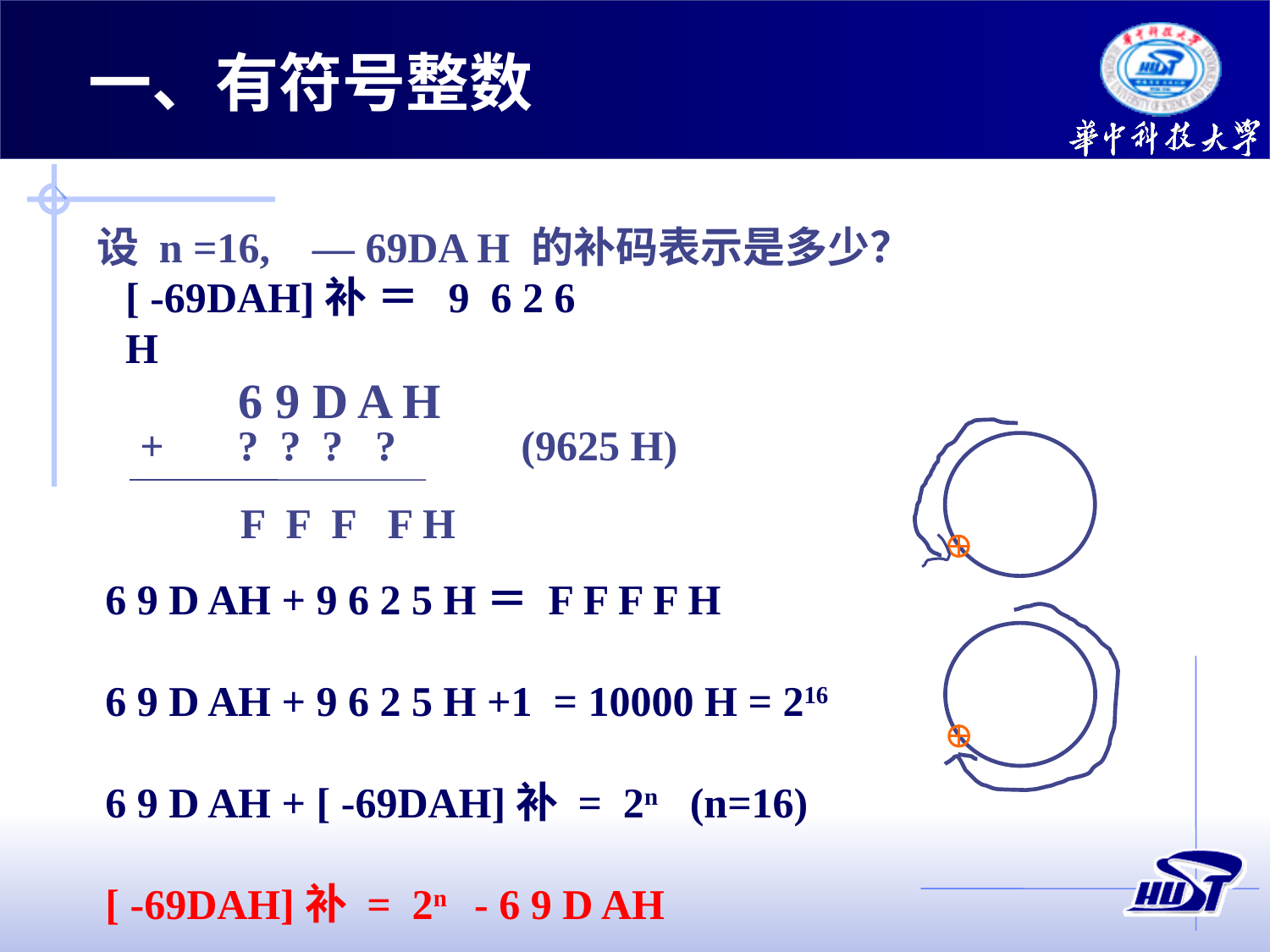

一、有符号整数
设 n =16,    — 69DA H 的补码表示是多少？
[ -69DAH]补 ＝  9  6 2 6 H
6 9 D A H
+
?  ?  ?   ?
(9625 H)

F  F  F   F H
6 9 D AH + 9 6 2 5 H＝ F F F F H

6 9 D AH + 9 6 2 5 H +1  = 10000 H = 216

6 9 D AH + [ -69DAH]补 =  2n   (n=16)

[ -69DAH]补 =  2n   - 6 9 D AH